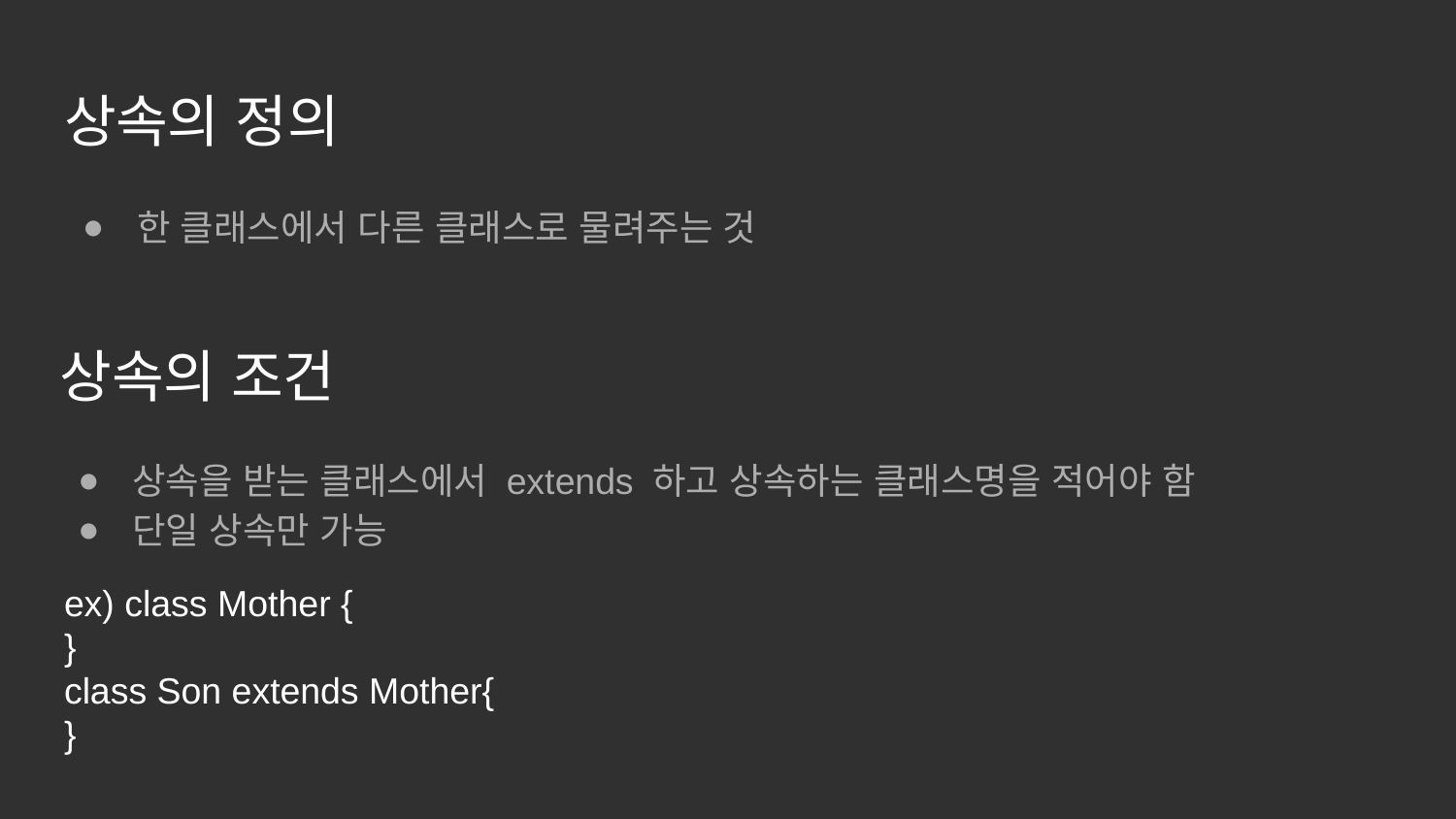

# 상속의 정의
한 클래스에서 다른 클래스로 물려주는 것
상속의 조건
상속을 받는 클래스에서 extends 하고 상속하는 클래스명을 적어야 함
단일 상속만 가능
ex) class Mother {
}
class Son extends Mother{
}